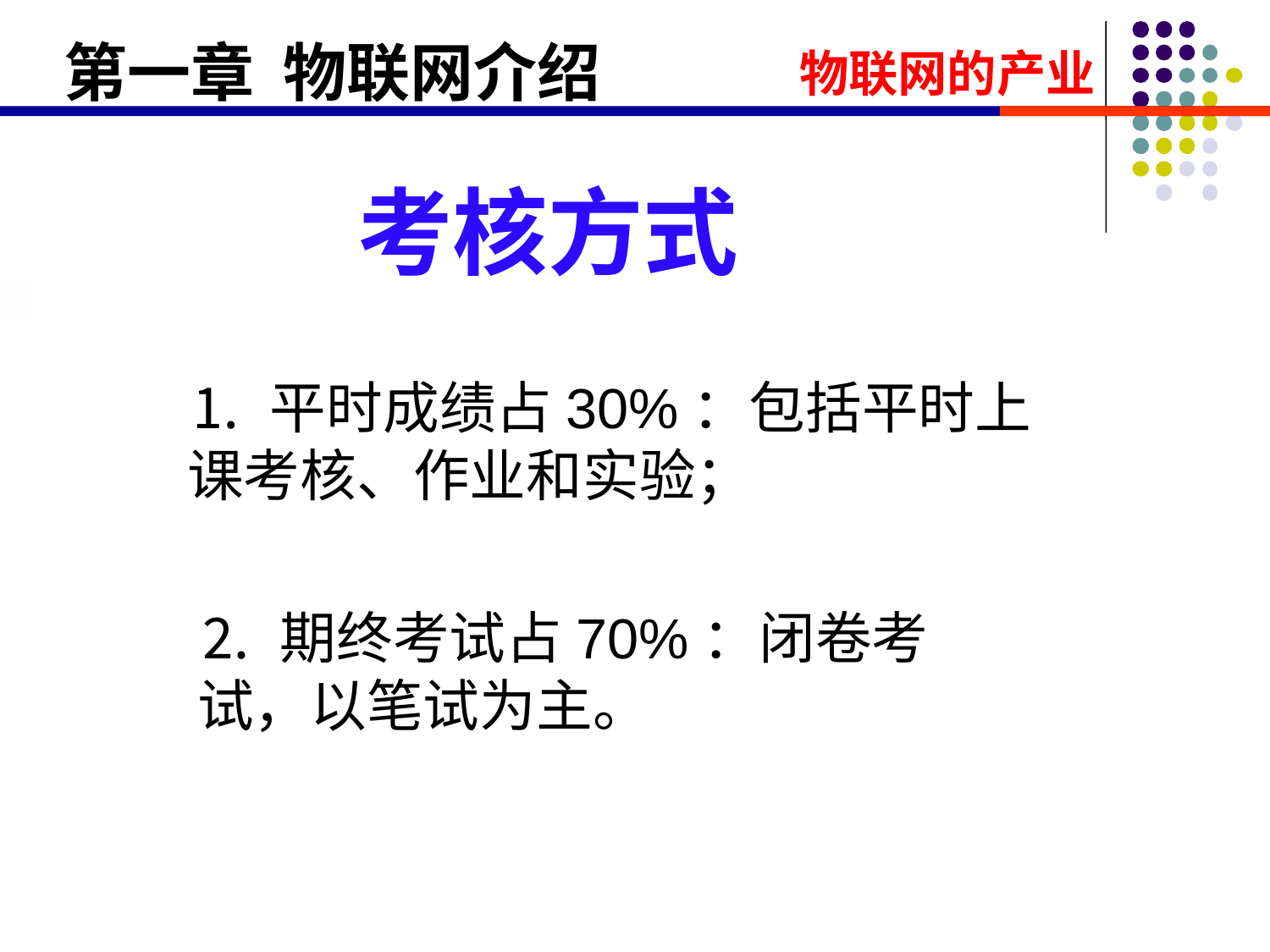

第一章  物联网介绍
物联网的产业

考核方式

⒈ 平时成绩占30%：包括平时上课考核、作业和实验；
⒉ 期终考试占70%：闭卷考试，以笔试为主。